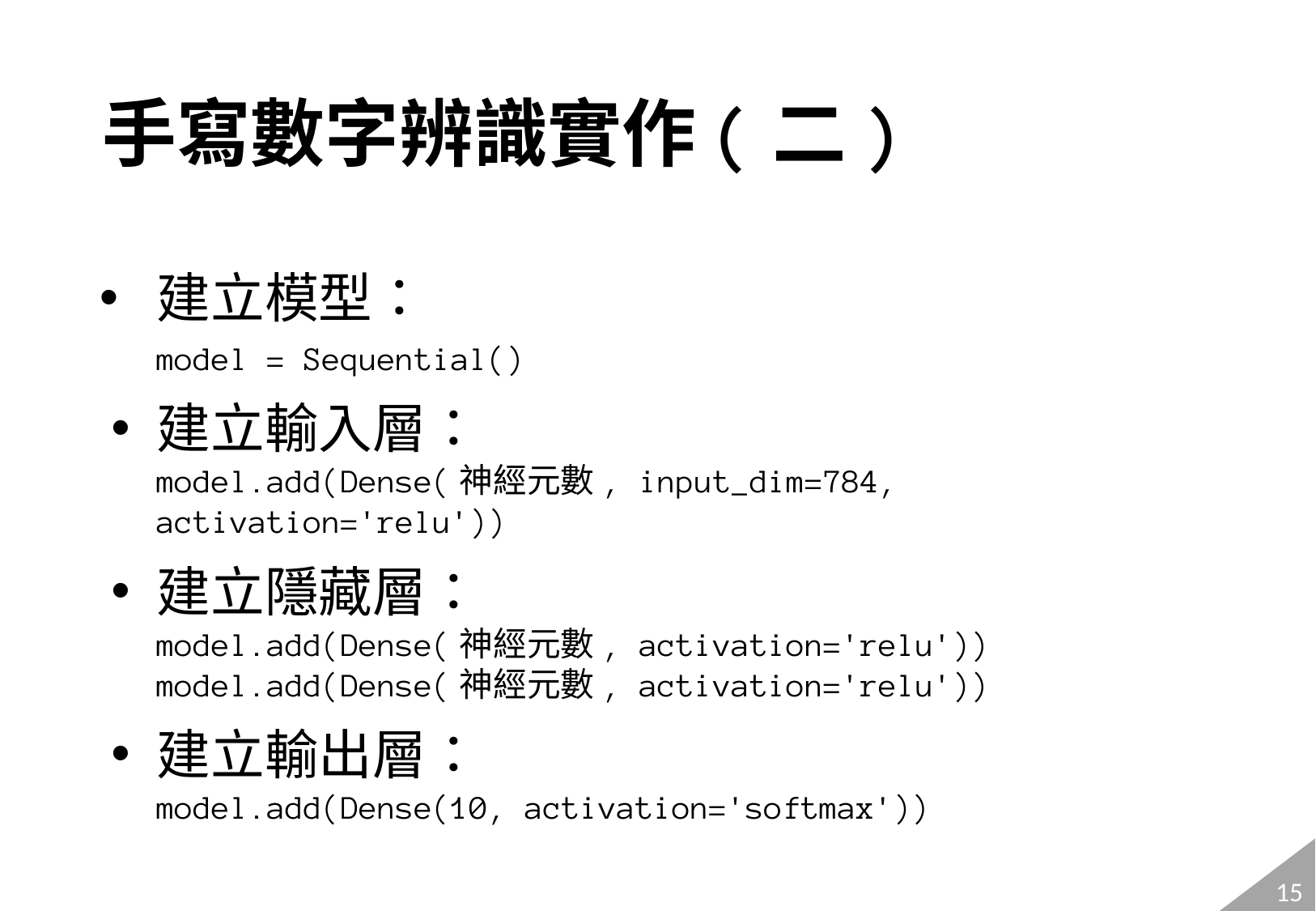

# 手寫數字辨識實作(二)
建立模型：
model = Sequential()
建立輸入層：
model.add(Dense(神經元數, input_dim=784, activation='relu'))
建立隱藏層：
model.add(Dense(神經元數, activation='relu'))
model.add(Dense(神經元數, activation='relu'))
建立輸出層：
model.add(Dense(10, activation='softmax'))

15